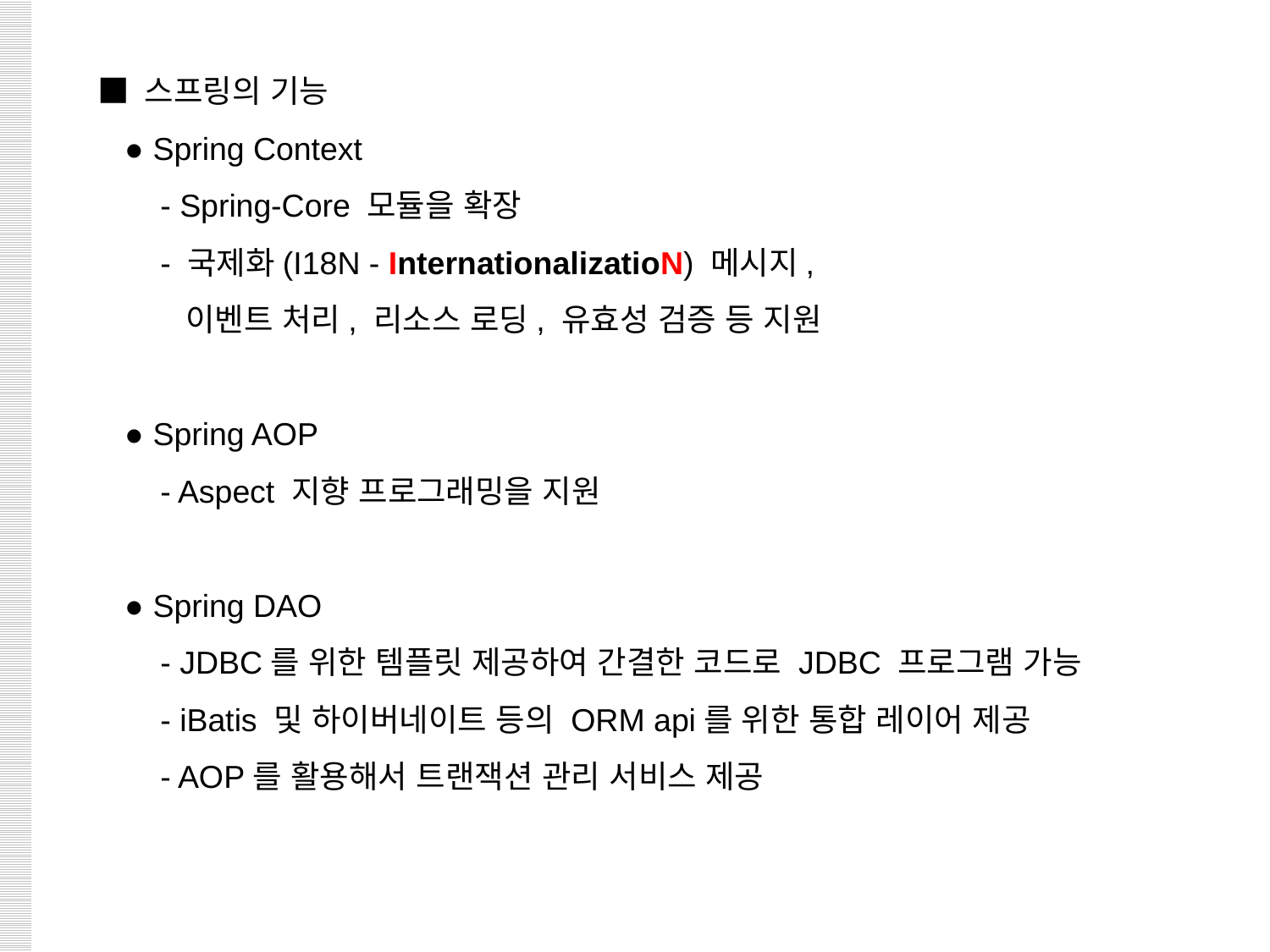

■ 스프링의 기능
   ● Spring Context
       - Spring-Core 모듈을 확장
       - 국제화(I18N - InternationalizatioN) 메시지,
         이벤트 처리, 리소스 로딩, 유효성 검증 등 지원

   ● Spring AOP
       - Aspect 지향 프로그래밍을 지원

   ● Spring DAO
       - JDBC를 위한 템플릿 제공하여 간결한 코드로 JDBC 프로그램 가능
       - iBatis 및 하이버네이트 등의 ORM api를 위한 통합 레이어 제공
       - AOP를 활용해서 트랜잭션 관리 서비스 제공